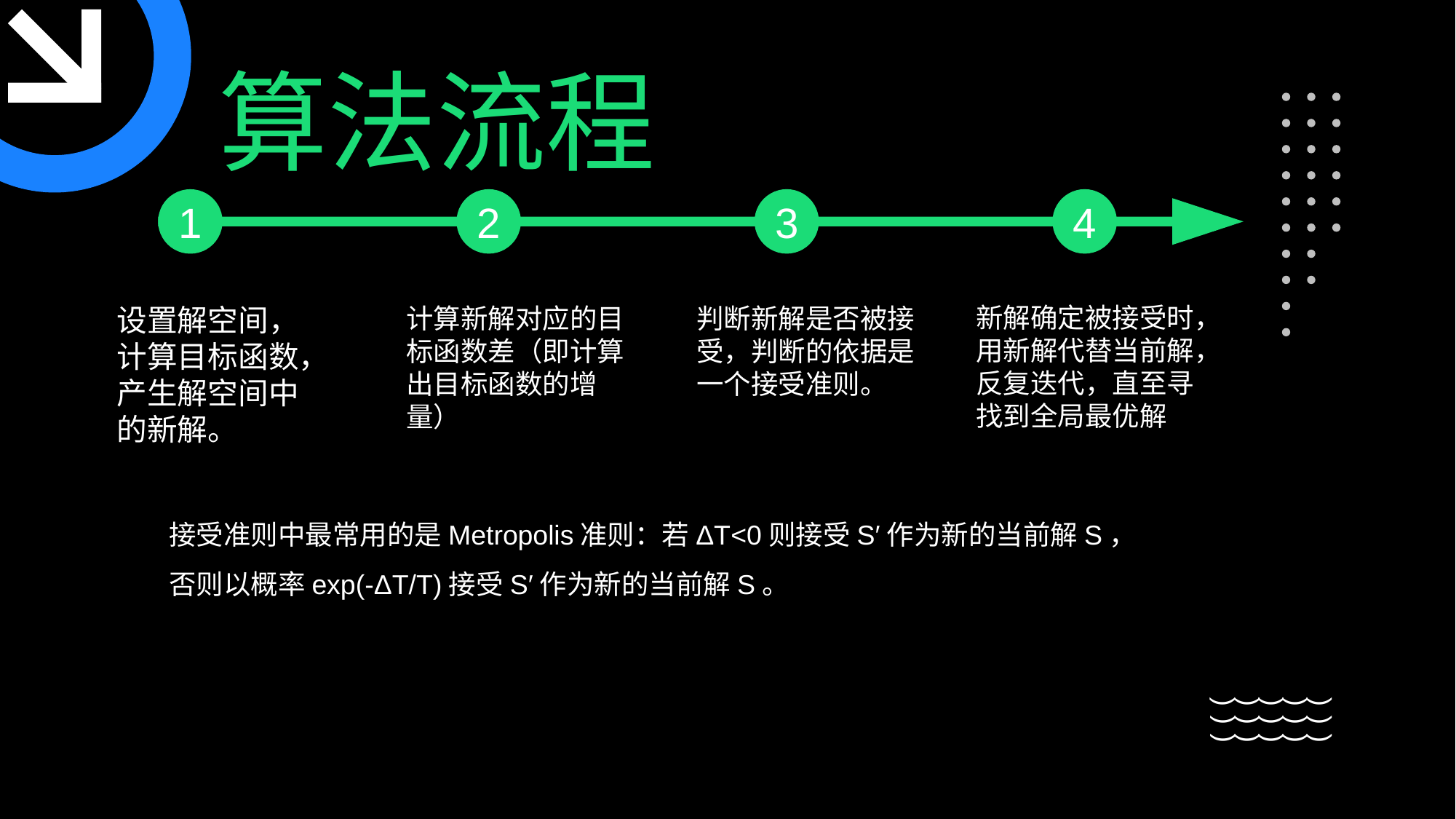

算法流程

2
3
4
1

新解确定被接受时，用新解代替当前解，反复迭代，直至寻找到全局最优解
设置解空间，计算目标函数，产生解空间中的新解。
计算新解对应的目标函数差（即计算出目标函数的增量）
判断新解是否被接受，判断的依据是一个接受准则。
接受准则中最常用的是Metropolis准则：若ΔT<0则接受S′作为新的当前解S，否则以概率exp(-ΔT/T)接受S′作为新的当前解S。
(
(
(
(
(
(
(
(
(
(
(
(
(
(
(